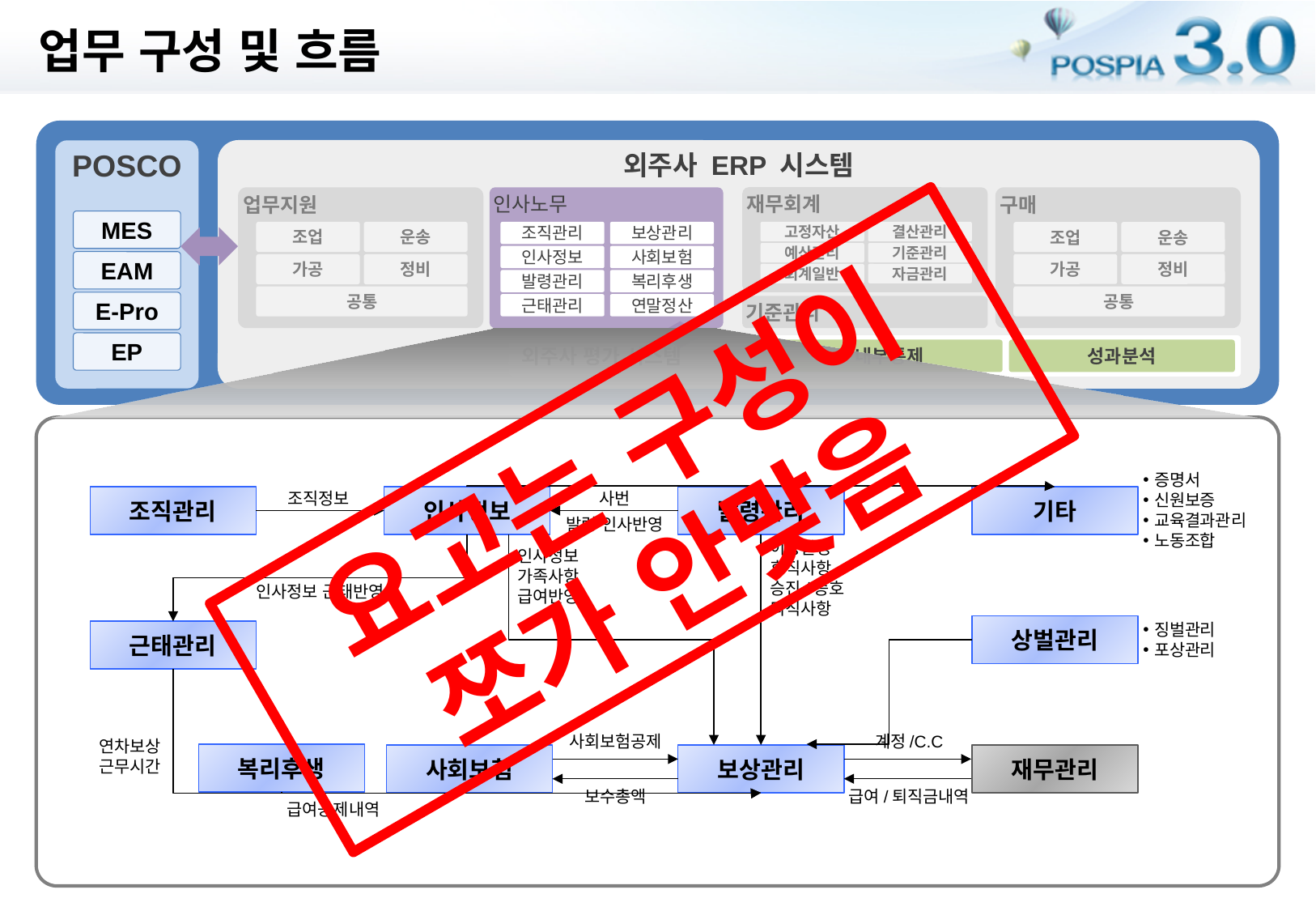

# 업무 구성 및 흐름

외주사 ERP 시스템
POSCO
MES
EAM
E-Pro
EP
업무지원
인사노무
재무회계
구매
조업
운송
조직관리
보상관리
고정자산
결산관리
조업
운송
예산관리
기준관리
인사정보
사회보험
가공
정비
가공
정비
회계일반
자금관리
발령관리
복리후생
공통
공통
근태관리
연말정산
기준관리

외주사 평가 시스템
내부통제
성과분석

요고는 구성이 쪼가 안맞음

증명서
신원보증
교육결과관리
노동조합
조직정보
사번
조직관리
인사정보
발령관리
기타
발령 인사반영
이동발령
휴직사항
승진/승호
퇴직사항
인사정보
가족사항
급여반영
인사정보 근태반영
징벌관리
포상관리
상벌관리
근태관리
사회보험공제
계정/C.C
연차보상
근무시간
복리후생
사회보험
보상관리
재무관리
보수총액
급여/퇴직금내역
급여공제내역